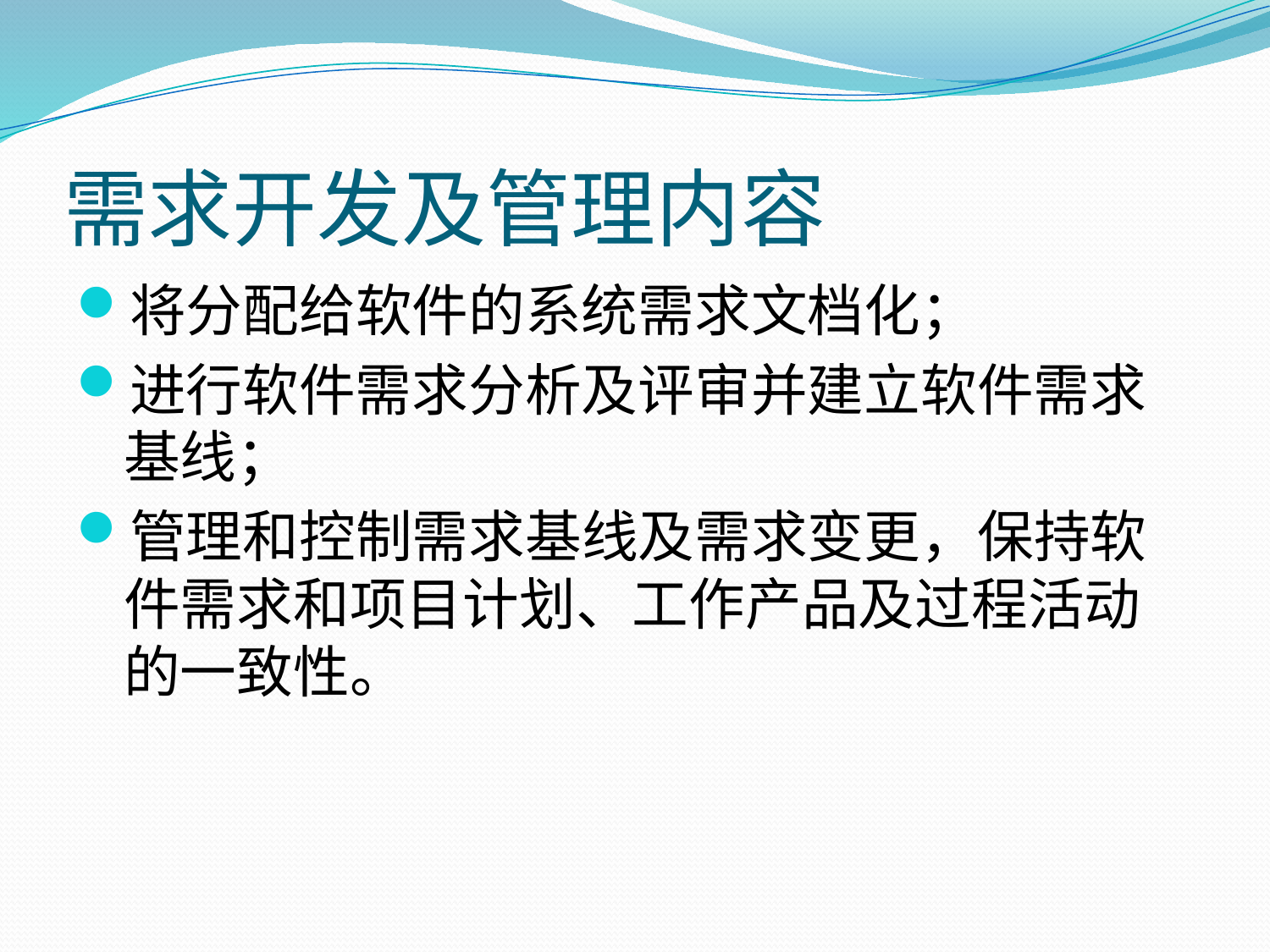

# 需求开发及管理内容
将分配给软件的系统需求文档化；
进行软件需求分析及评审并建立软件需求基线；
管理和控制需求基线及需求变更，保持软件需求和项目计划、工作产品及过程活动的一致性。